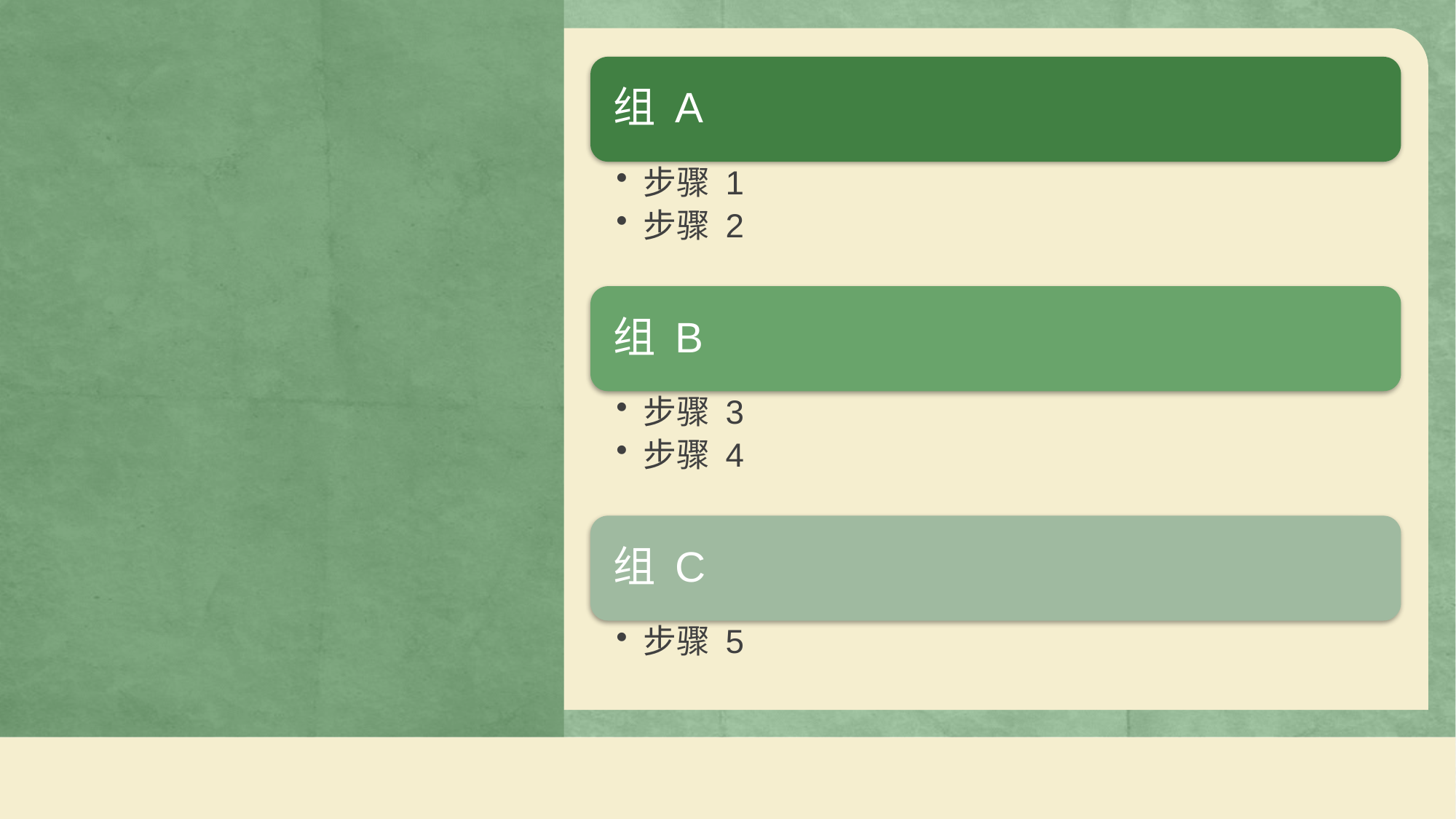

#
组 A
步骤 1
步骤 2
组 B
步骤 3
步骤 4
组 C
步骤 5